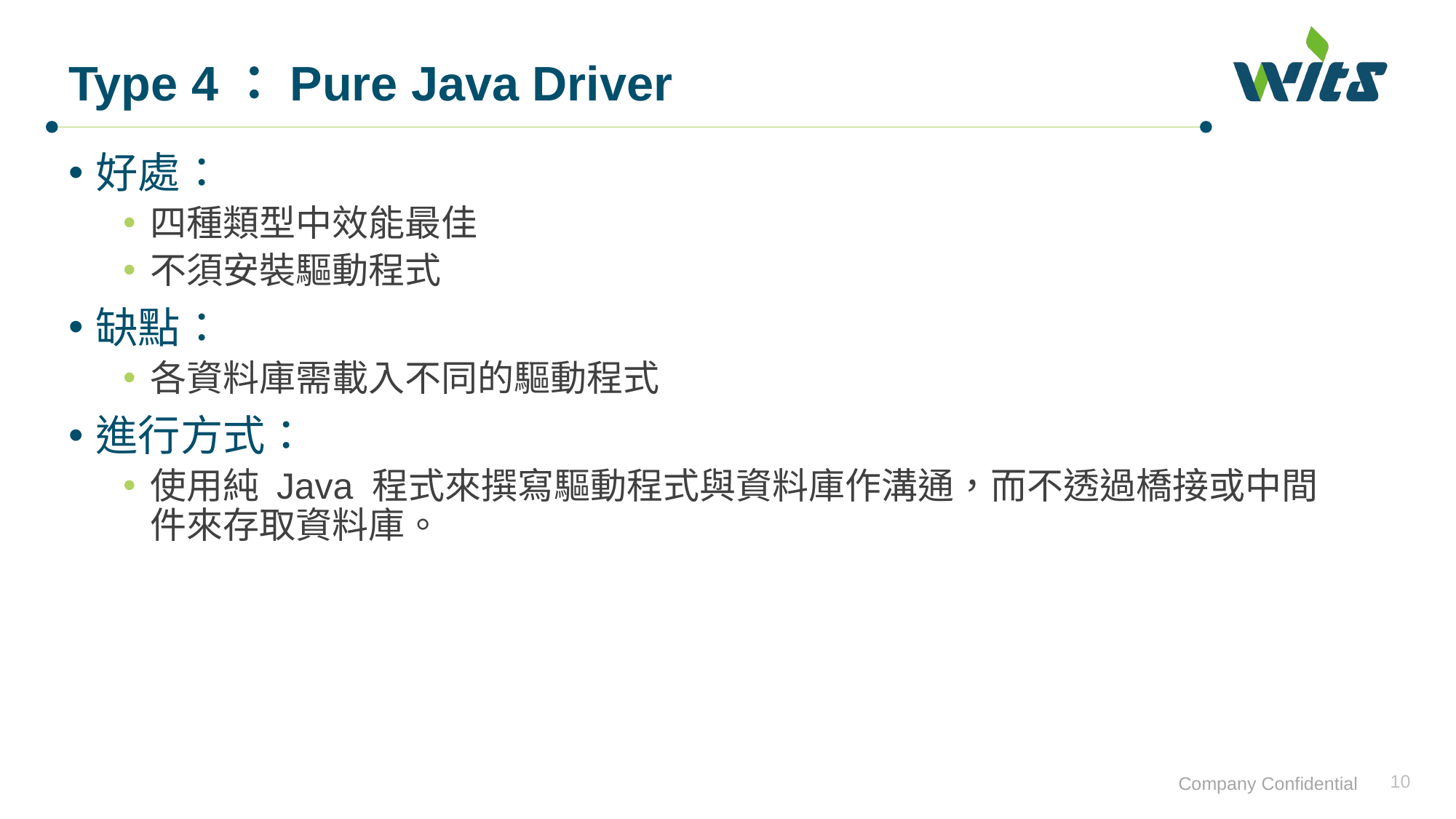

# Type 4：Pure Java Driver
好處：
四種類型中效能最佳
不須安裝驅動程式
缺點：
各資料庫需載入不同的驅動程式
進行方式：
使用純 Java 程式來撰寫驅動程式與資料庫作溝通，而不透過橋接或中間件來存取資料庫。
10